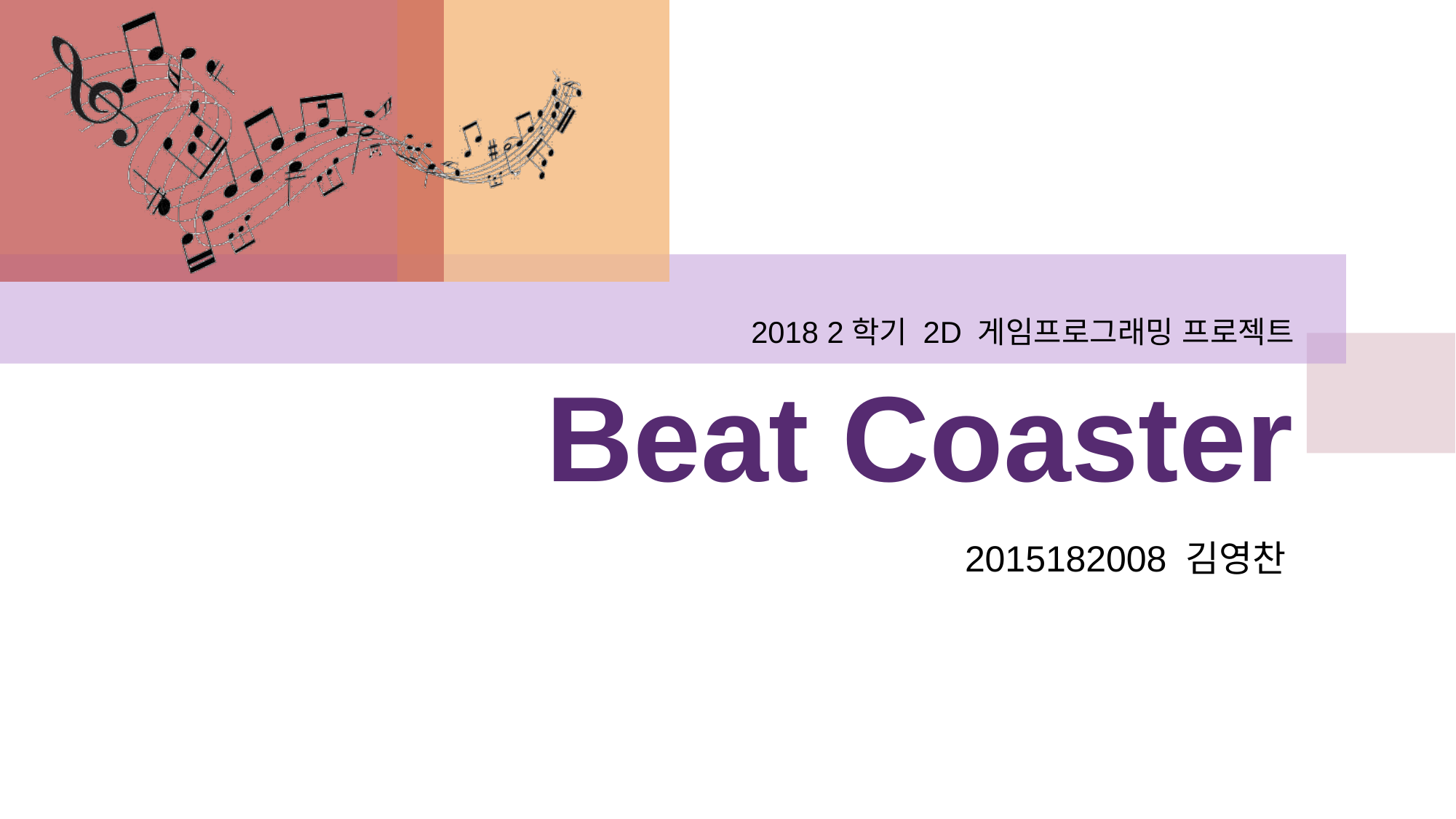

2018 2학기 2D 게임프로그래밍 프로젝트
# Beat Coaster
2015182008 김영찬